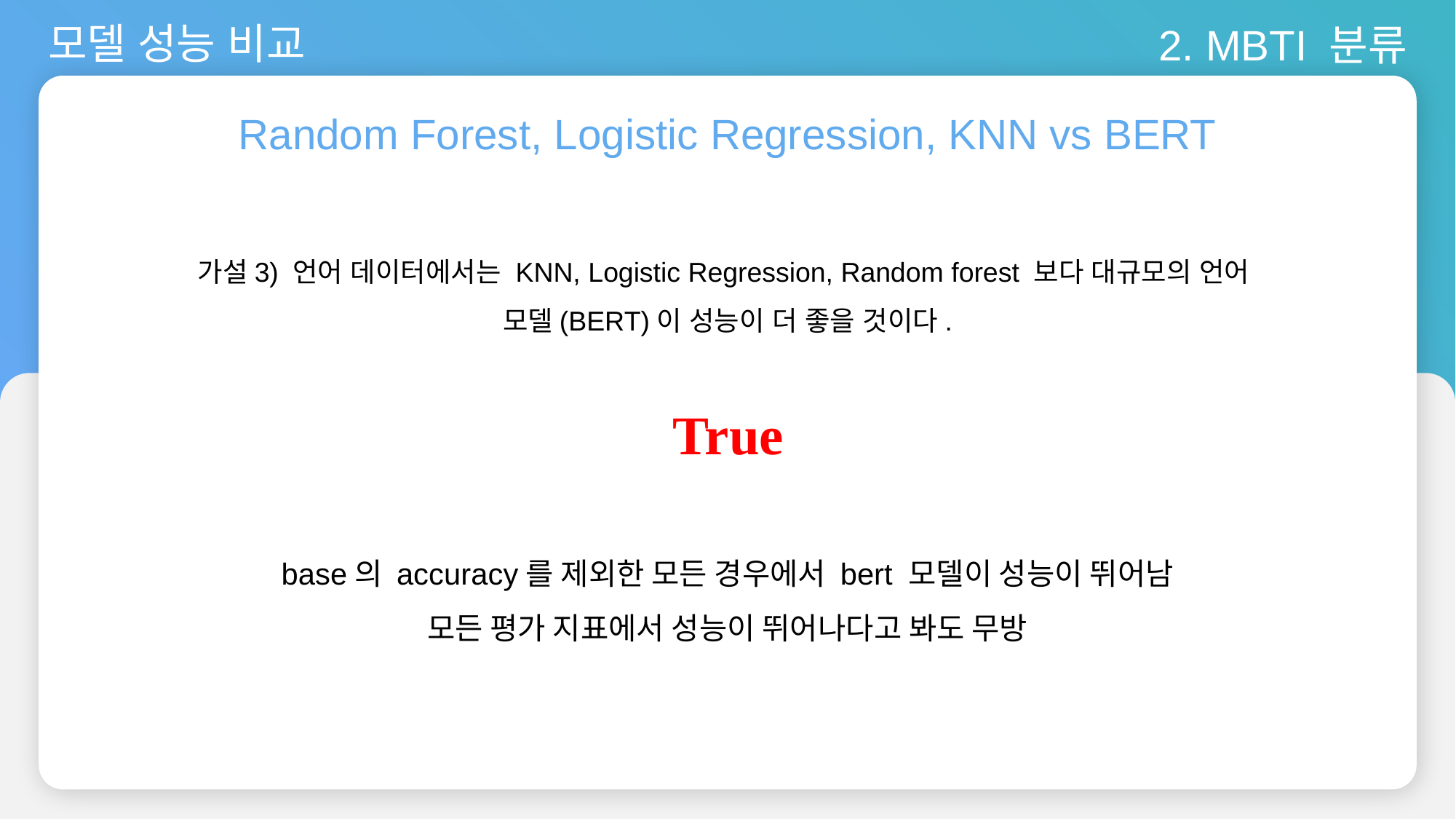

모델 성능 비교
2. MBTI 분류

Random Forest, Logistic Regression, KNN vs BERT

가설3) 언어 데이터에서는 KNN, Logistic Regression, Random forest 보다 대규모의 언어
모델(BERT)이 성능이 더 좋을 것이다.

True
base의 accuracy를 제외한 모든 경우에서 bert 모델이 성능이 뛰어남
모든 평가 지표에서 성능이 뛰어나다고 봐도 무방